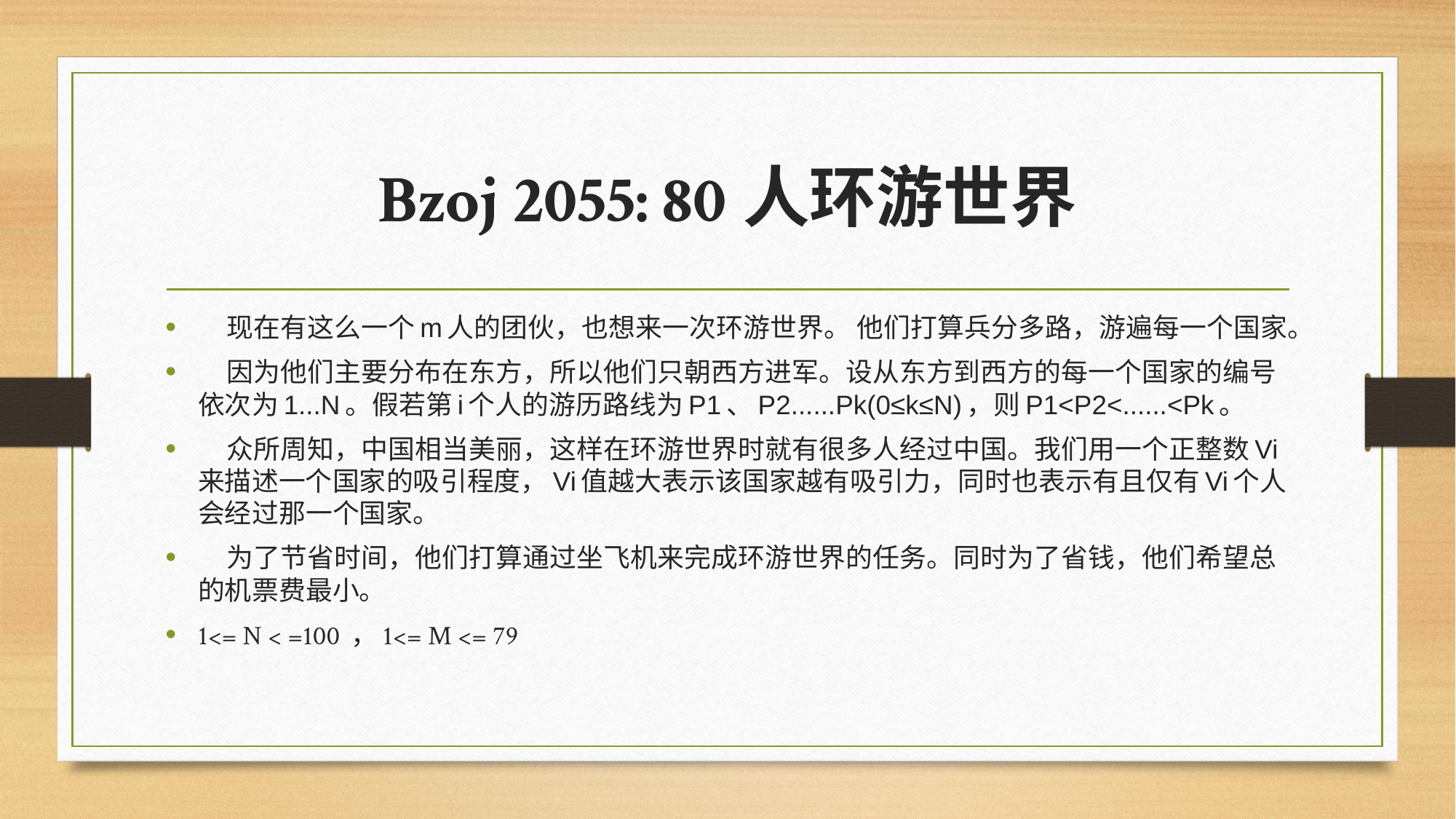

# Bzoj 2055: 80人环游世界
    现在有这么一个m人的团伙，也想来一次环游世界。 他们打算兵分多路，游遍每一个国家。
    因为他们主要分布在东方，所以他们只朝西方进军。设从东方到西方的每一个国家的编号依次为1...N。假若第i个人的游历路线为P1、P2......Pk(0≤k≤N)，则P1<P2<......<Pk。
    众所周知，中国相当美丽，这样在环游世界时就有很多人经过中国。我们用一个正整数Vi来描述一个国家的吸引程度，Vi值越大表示该国家越有吸引力，同时也表示有且仅有Vi个人会经过那一个国家。
    为了节省时间，他们打算通过坐飞机来完成环游世界的任务。同时为了省钱，他们希望总的机票费最小。
1<= N < =100 ，1<= M <= 79